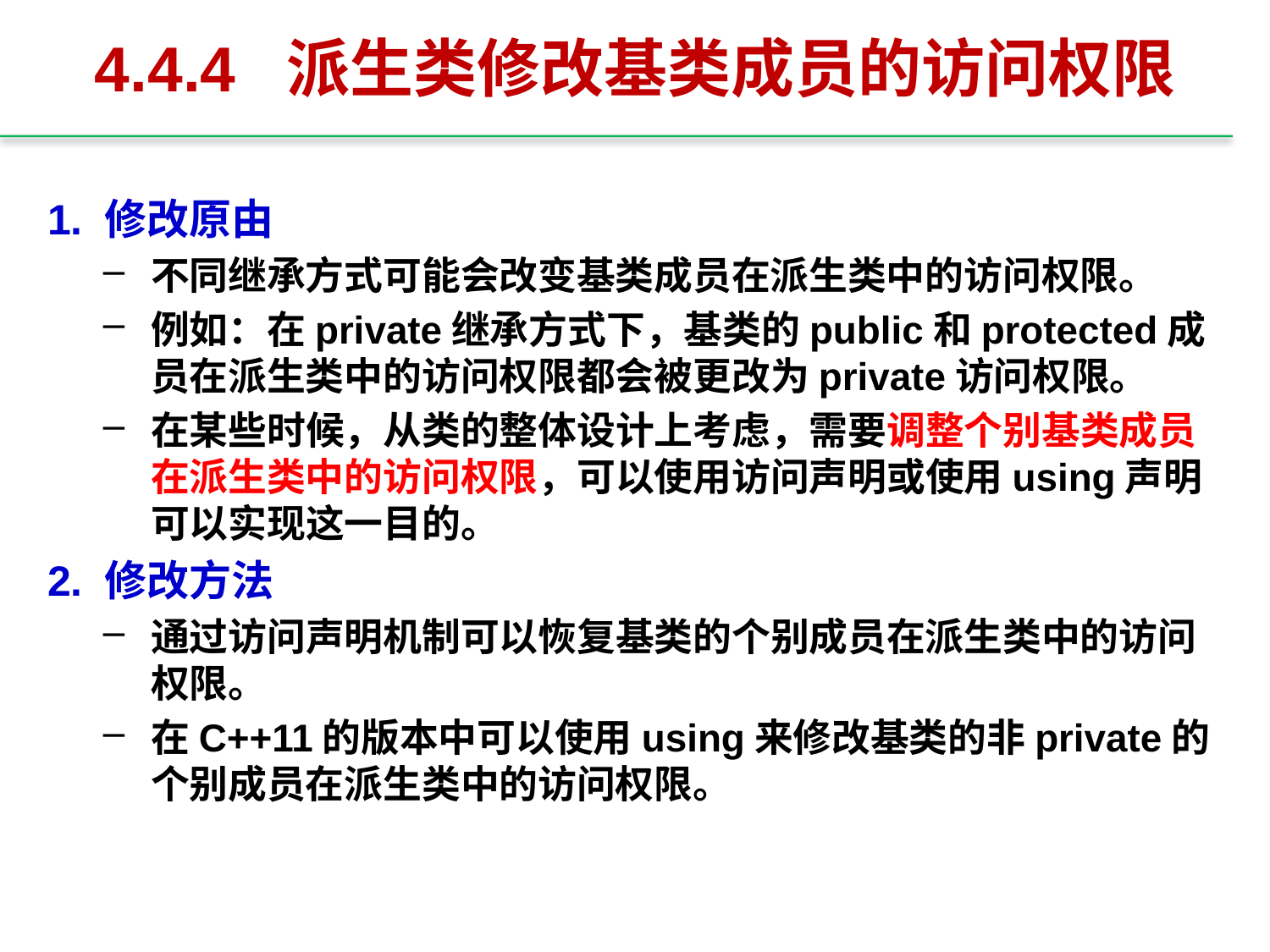

# 4.4.4  派生类修改基类成员的访问权限
1. 修改原由
不同继承方式可能会改变基类成员在派生类中的访问权限。
例如：在private继承方式下，基类的public和protected成员在派生类中的访问权限都会被更改为private访问权限。
在某些时候，从类的整体设计上考虑，需要调整个别基类成员在派生类中的访问权限，可以使用访问声明或使用using声明可以实现这一目的。
2. 修改方法
通过访问声明机制可以恢复基类的个别成员在派生类中的访问权限。
在C++11的版本中可以使用using来修改基类的非private的个别成员在派生类中的访问权限。